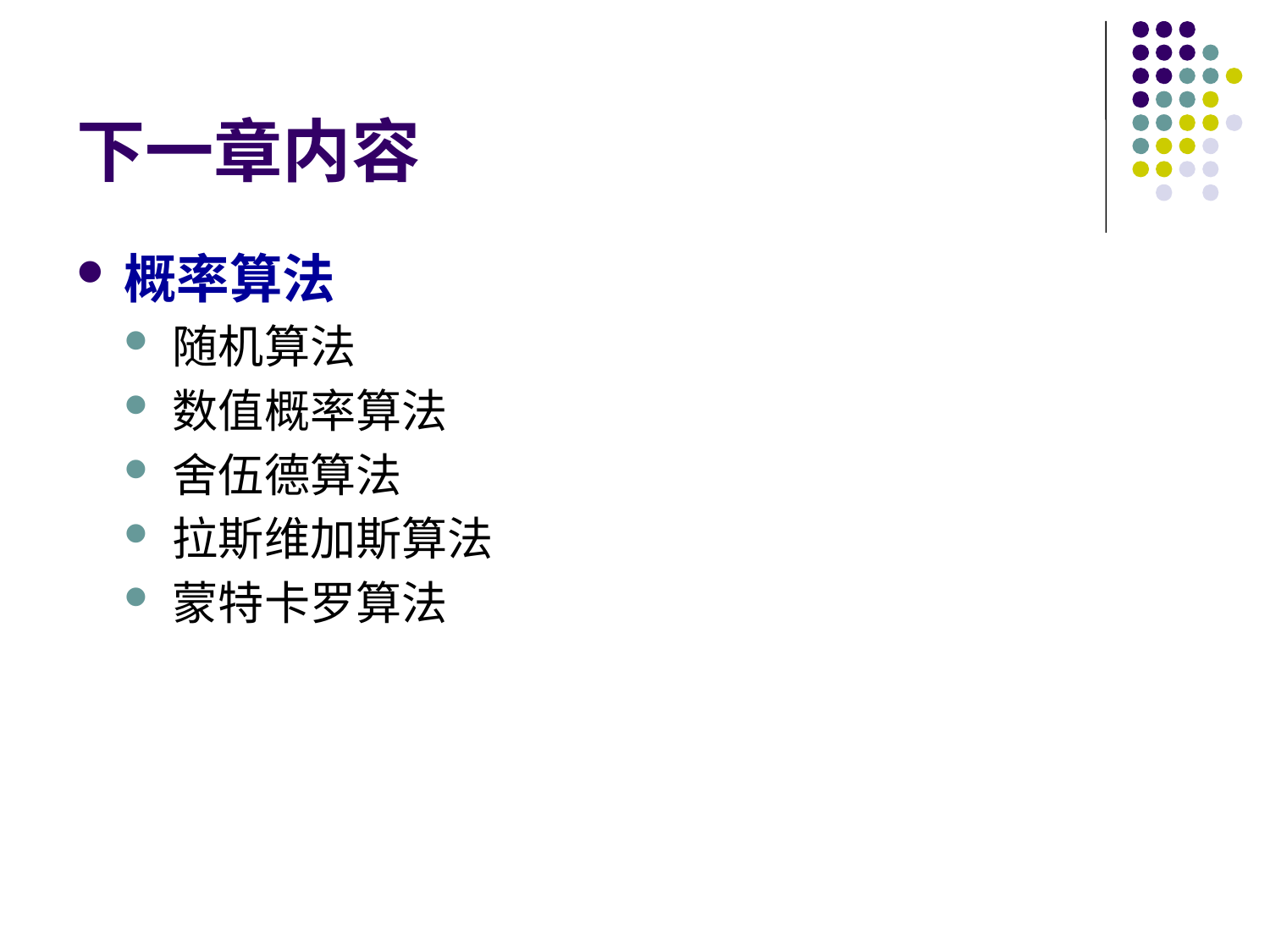

# 下一章内容
概率算法
随机算法
数值概率算法
舍伍德算法
拉斯维加斯算法
蒙特卡罗算法